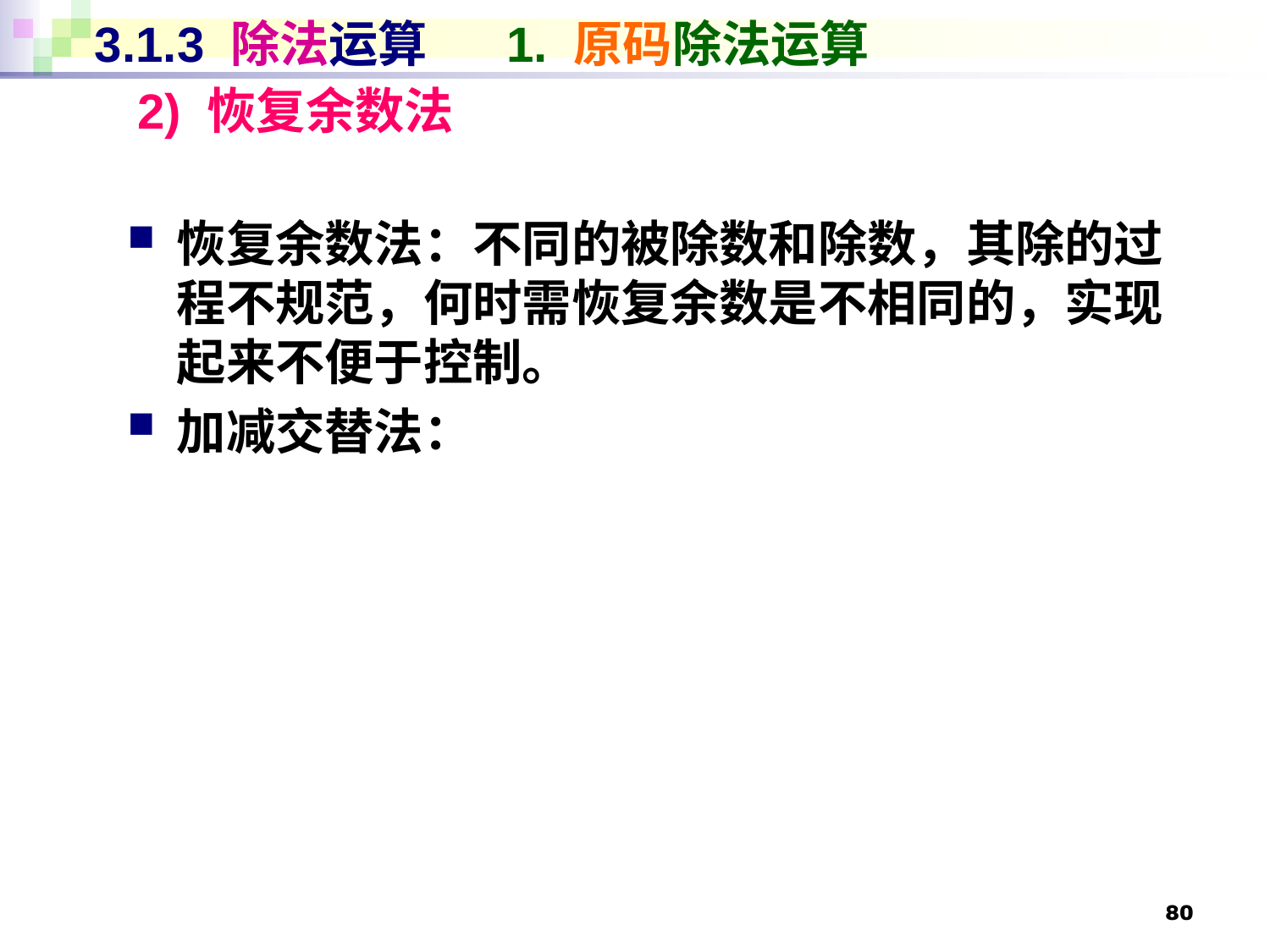

# 3.1.3 除法运算      1. 原码除法运算
2) 恢复余数法
恢复余数法：不同的被除数和除数，其除的过程不规范，何时需恢复余数是不相同的，实现起来不便于控制。
加减交替法：
80